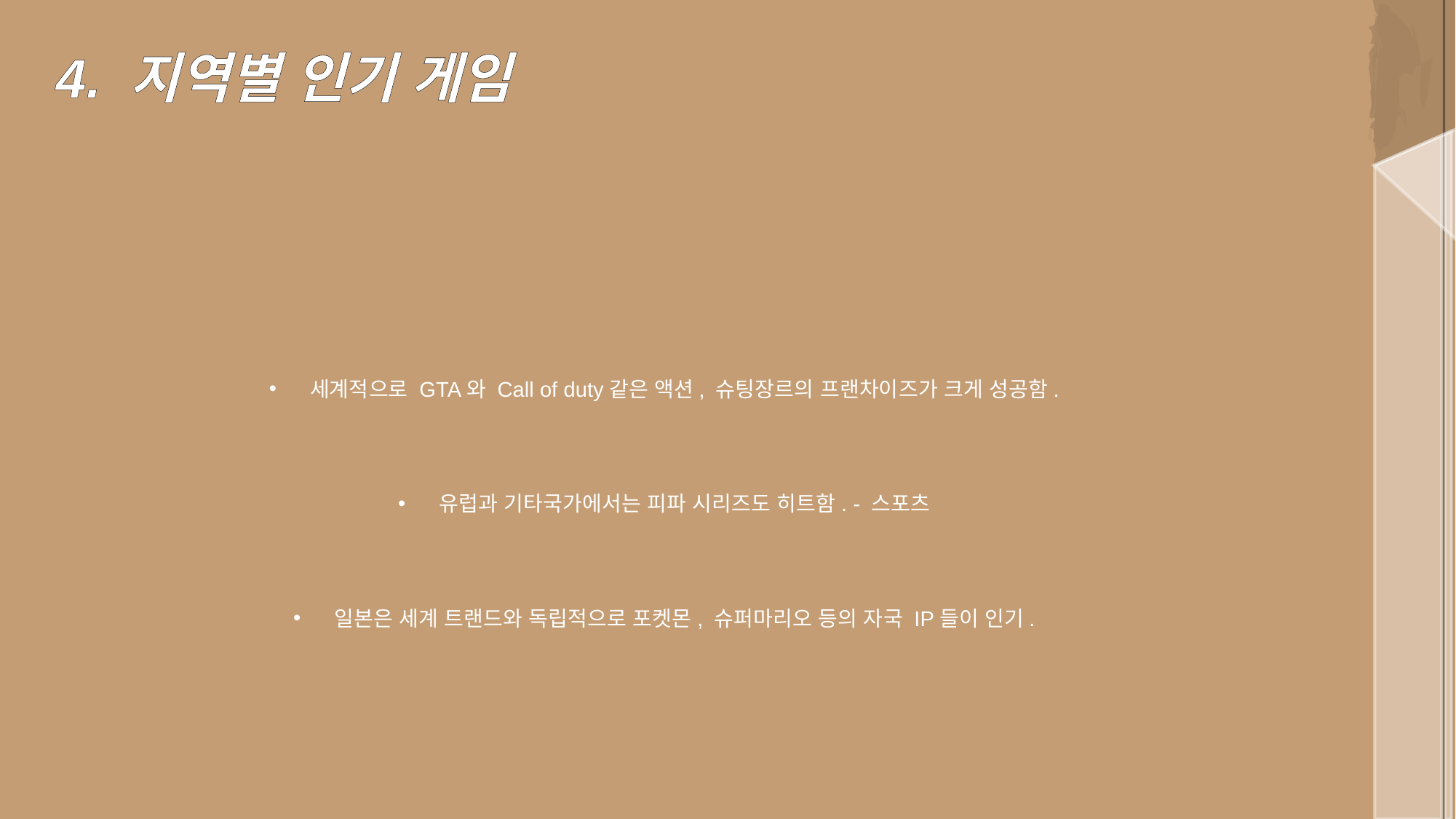

4. 지역별 인기 게임

세계적으로 GTA와 Call of duty같은 액션, 슈팅장르의 프랜차이즈가 크게 성공함.

유럽과 기타국가에서는 피파 시리즈도 히트함. - 스포츠

일본은 세계 트랜드와 독립적으로 포켓몬, 슈퍼마리오 등의 자국 IP들이 인기.